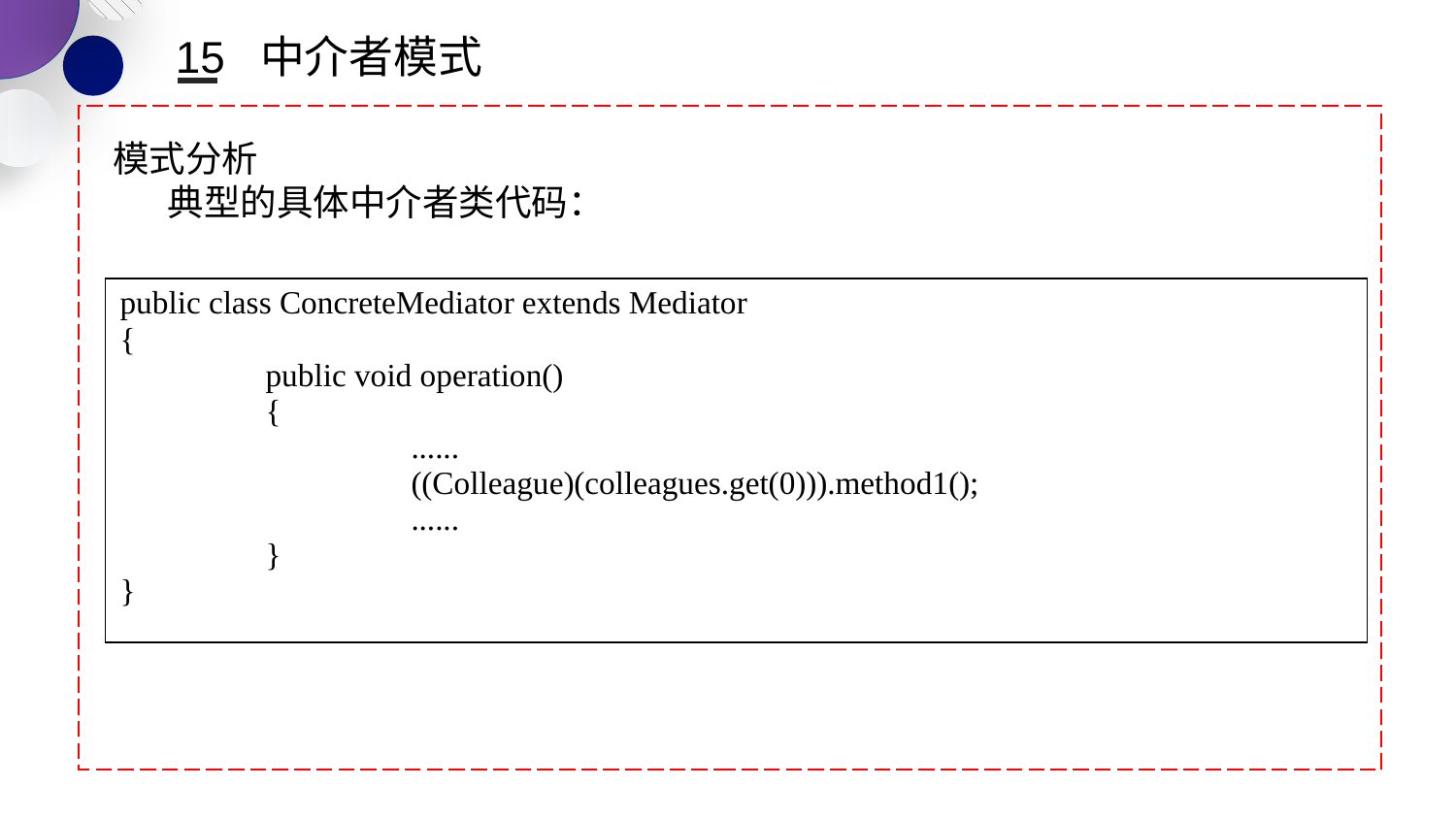

15  中介者模式

模式分析
典型的具体中介者类代码：
| public class ConcreteMediator extends Mediator { public void operation() { ...... ((Colleague)(colleagues.get(0))).method1(); ...... } } |
| --- |